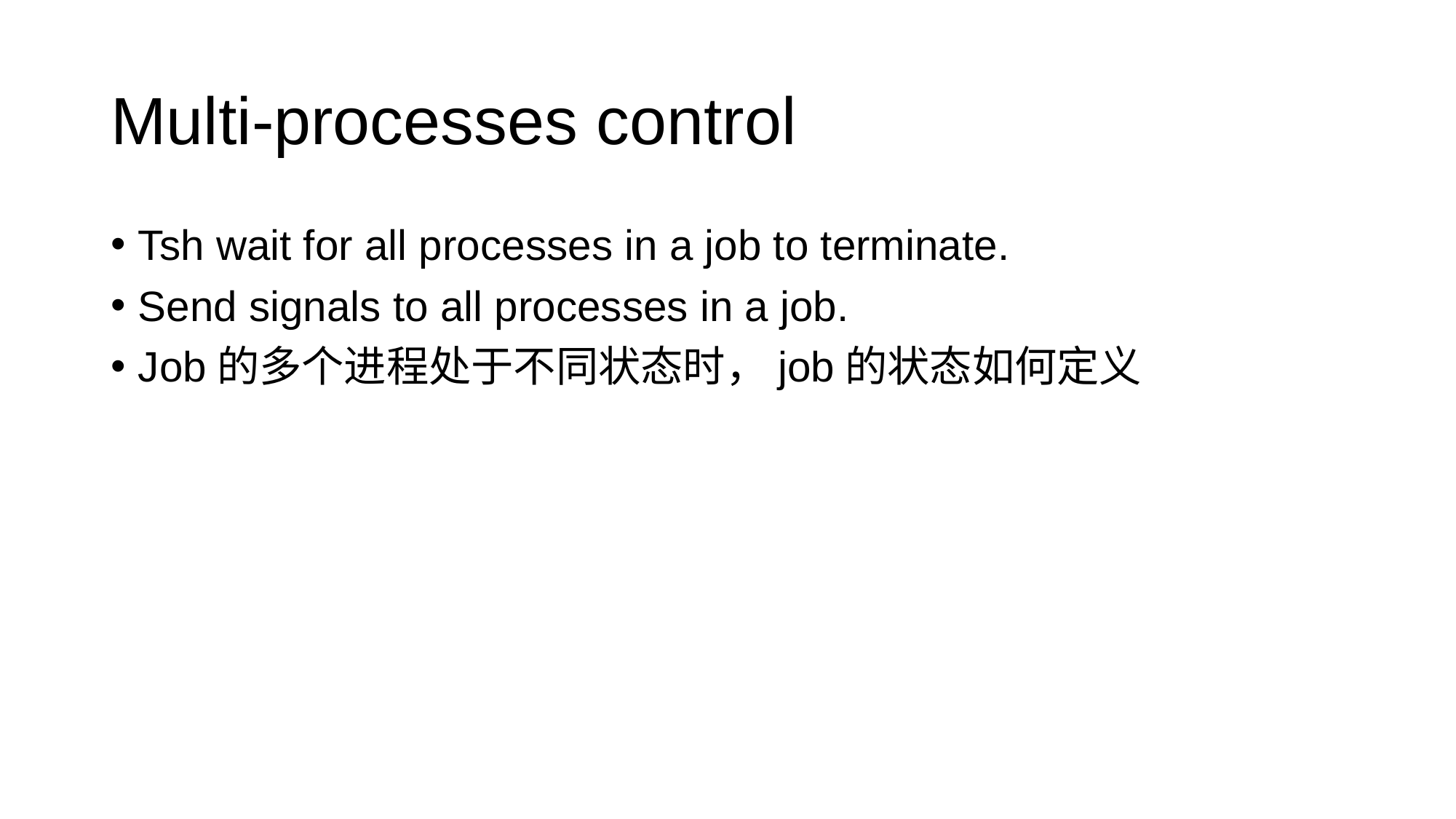

# Multi-processes control
Tsh wait for all processes in a job to terminate.
Send signals to all processes in a job.
Job的多个进程处于不同状态时，job的状态如何定义